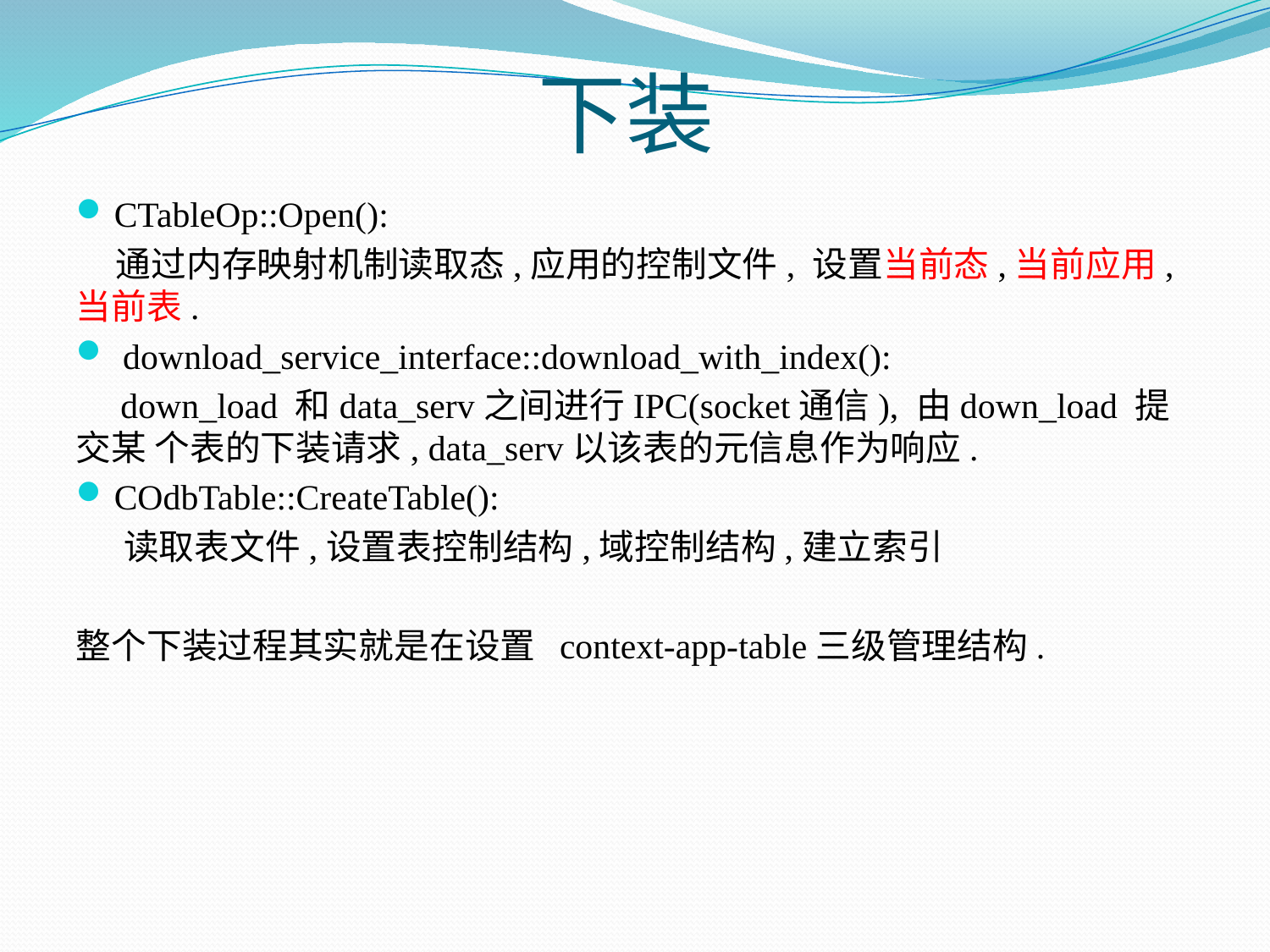

# 下装
CTableOp::Open():
    通过内存映射机制读取态,应用的控制文件, 设置当前态,当前应用,当前表.
 download_service_interface::download_with_index():
     down_load 和data_serv之间进行IPC(socket通信), 由down_load 提交某 个表的下装请求, data_serv以该表的元信息作为响应.
COdbTable::CreateTable():
     读取表文件,设置表控制结构,域控制结构,建立索引

整个下装过程其实就是在设置  context-app-table三级管理结构.